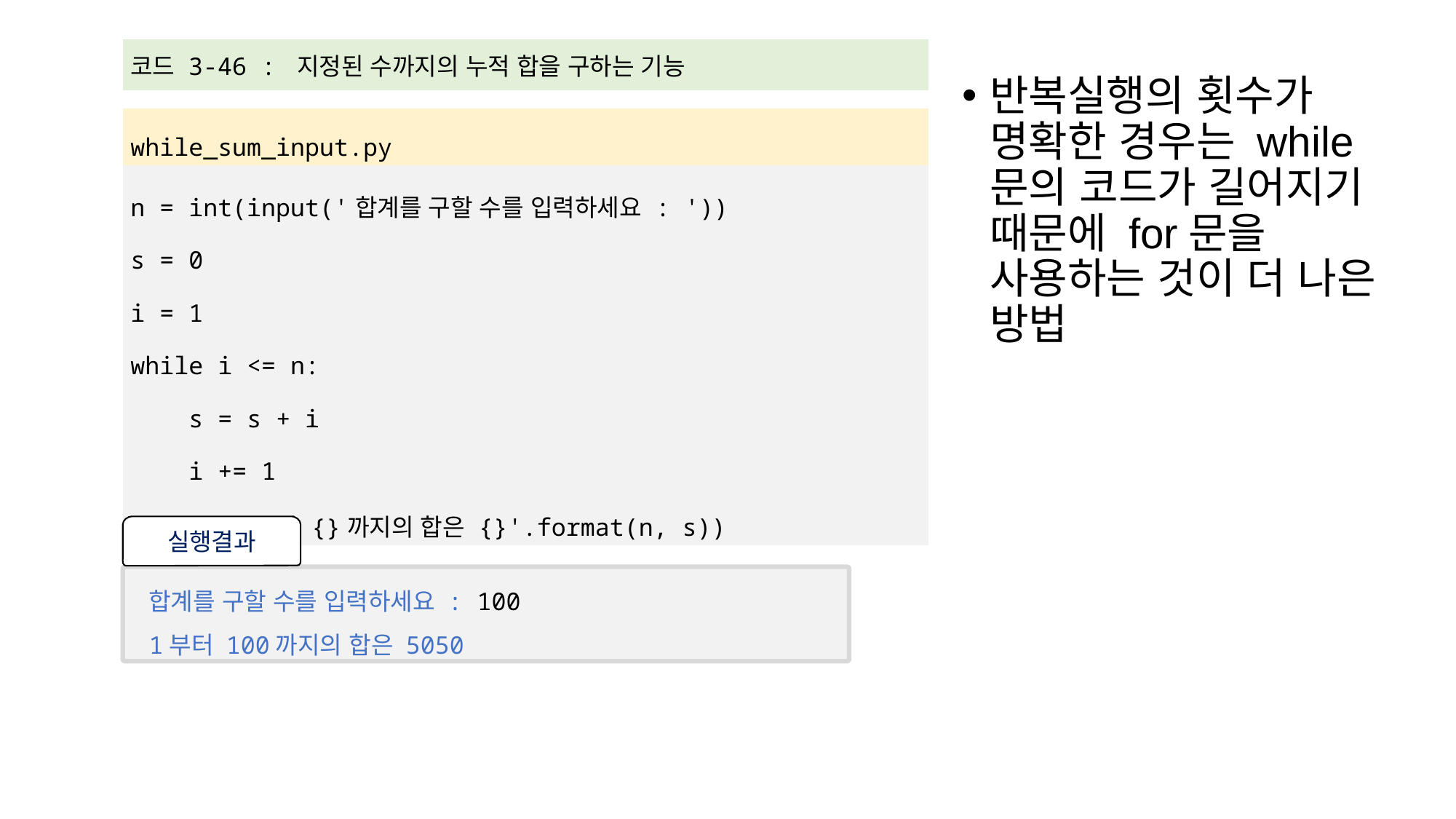

| 코드 3-46 : 지정된 수까지의 누적 합을 구하는 기능 |
| --- |
|  |
| while\_sum\_input.py |
| n = int(input('합계를 구할 수를 입력하세요 : ')) s = 0 i = 1 while i <= n: s = s + i i += 1 print('1부터 {}까지의 합은 {}'.format(n, s)) |
반복실행의 횟수가 명확한 경우는 while문의 코드가 길어지기 때문에 for문을 사용하는 것이 더 나은 방법

실행결과

합계를 구할 수를 입력하세요 : 100
1부터 100까지의 합은 5050